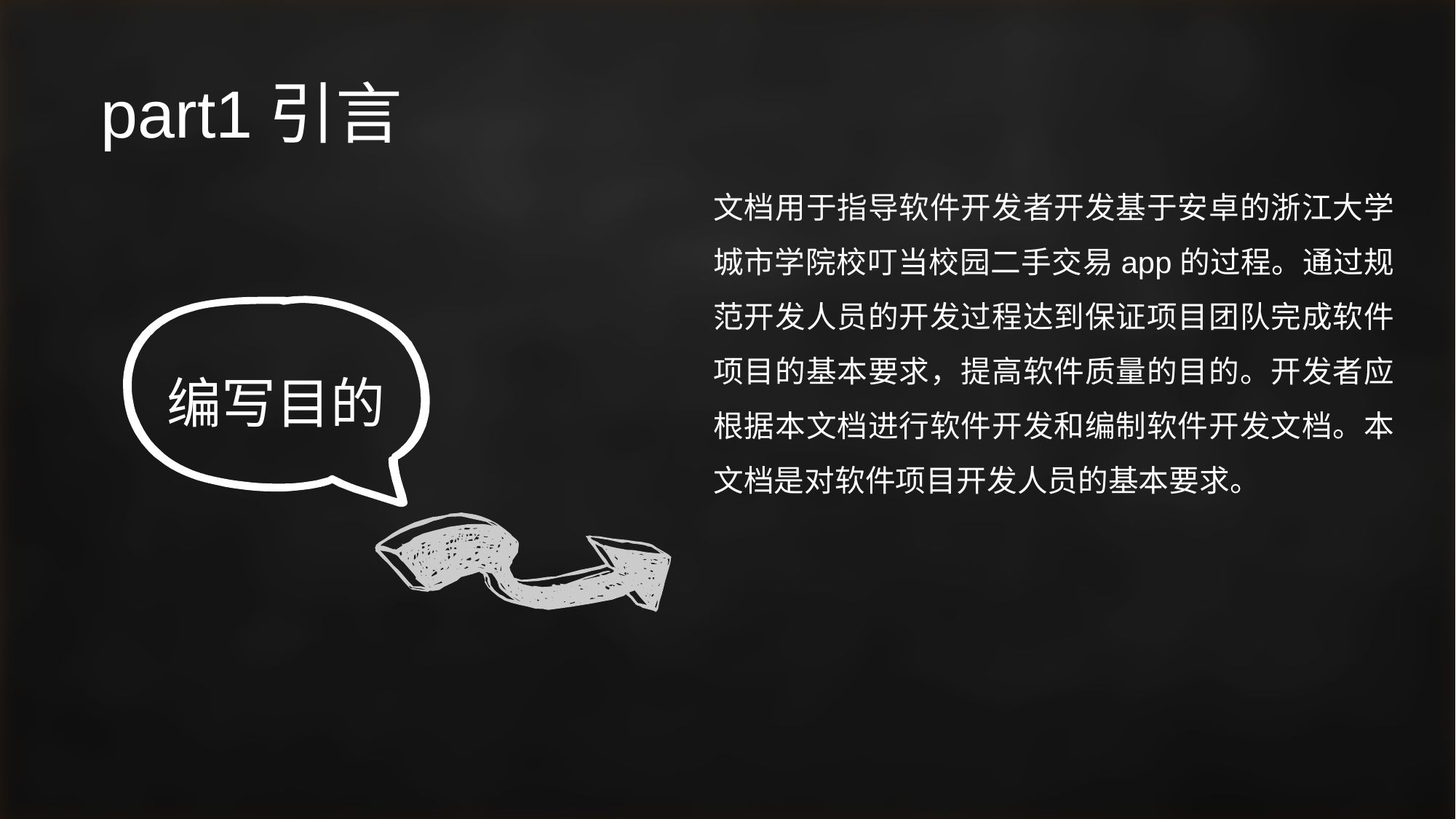

# part1引言
文档用于指导软件开发者开发基于安卓的浙江大学城市学院校叮当校园二手交易app的过程。通过规范开发人员的开发过程达到保证项目团队完成软件项目的基本要求，提高软件质量的目的。开发者应根据本文档进行软件开发和编制软件开发文档。本文档是对软件项目开发人员的基本要求。
编写目的